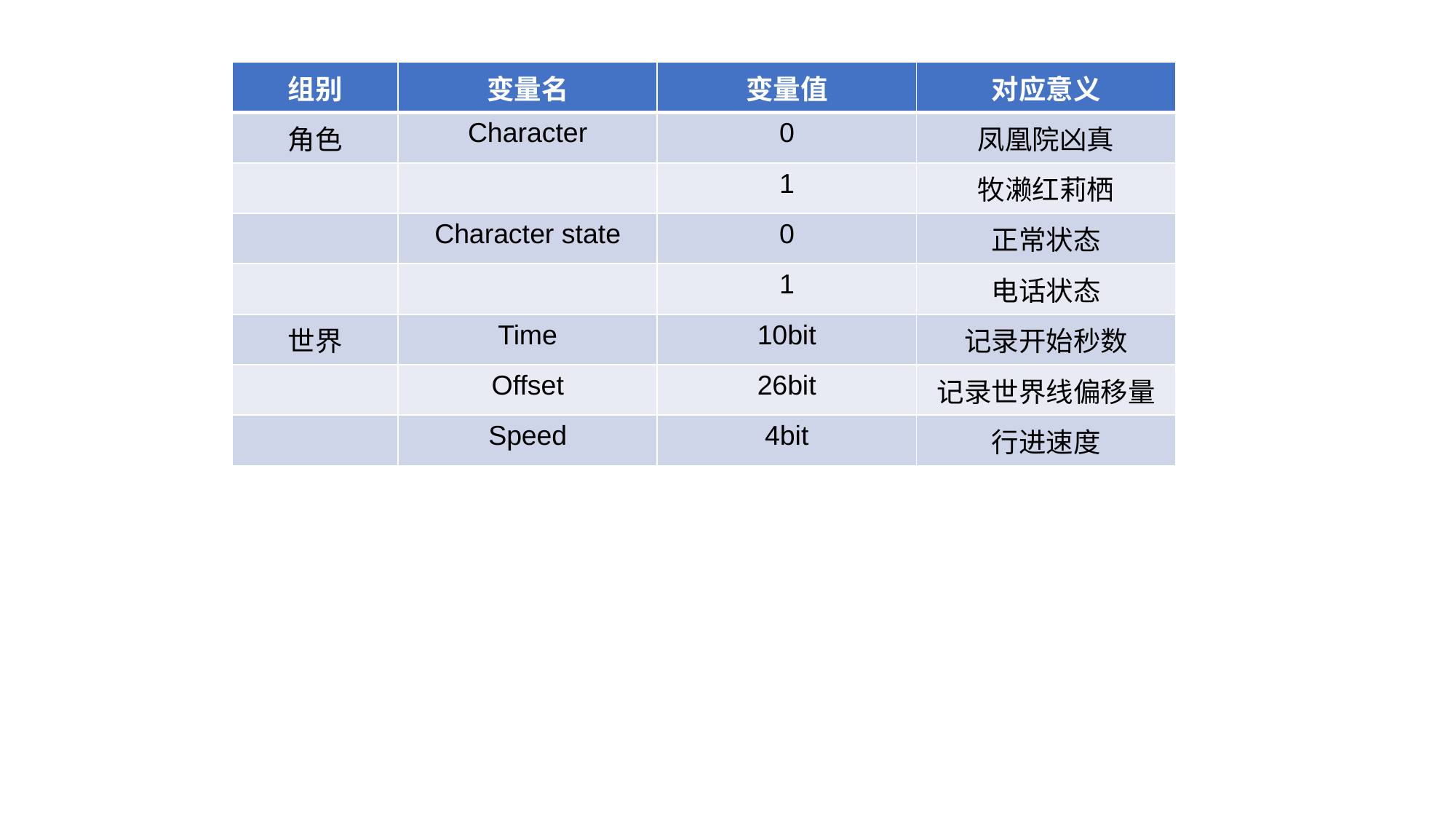

| 组别 | 变量名 | 变量值 | 对应意义 |
| --- | --- | --- | --- |
| 角色 | Character | 0 | 凤凰院凶真 |
|  |  | 1 | 牧濑红莉栖 |
|  | Character state | 0 | 正常状态 |
|  |  | 1 | 电话状态 |
| 世界 | Time | 10bit | 记录开始秒数 |
|  | Offset | 26bit | 记录世界线偏移量 |
|  | Speed | 4bit | 行进速度 |